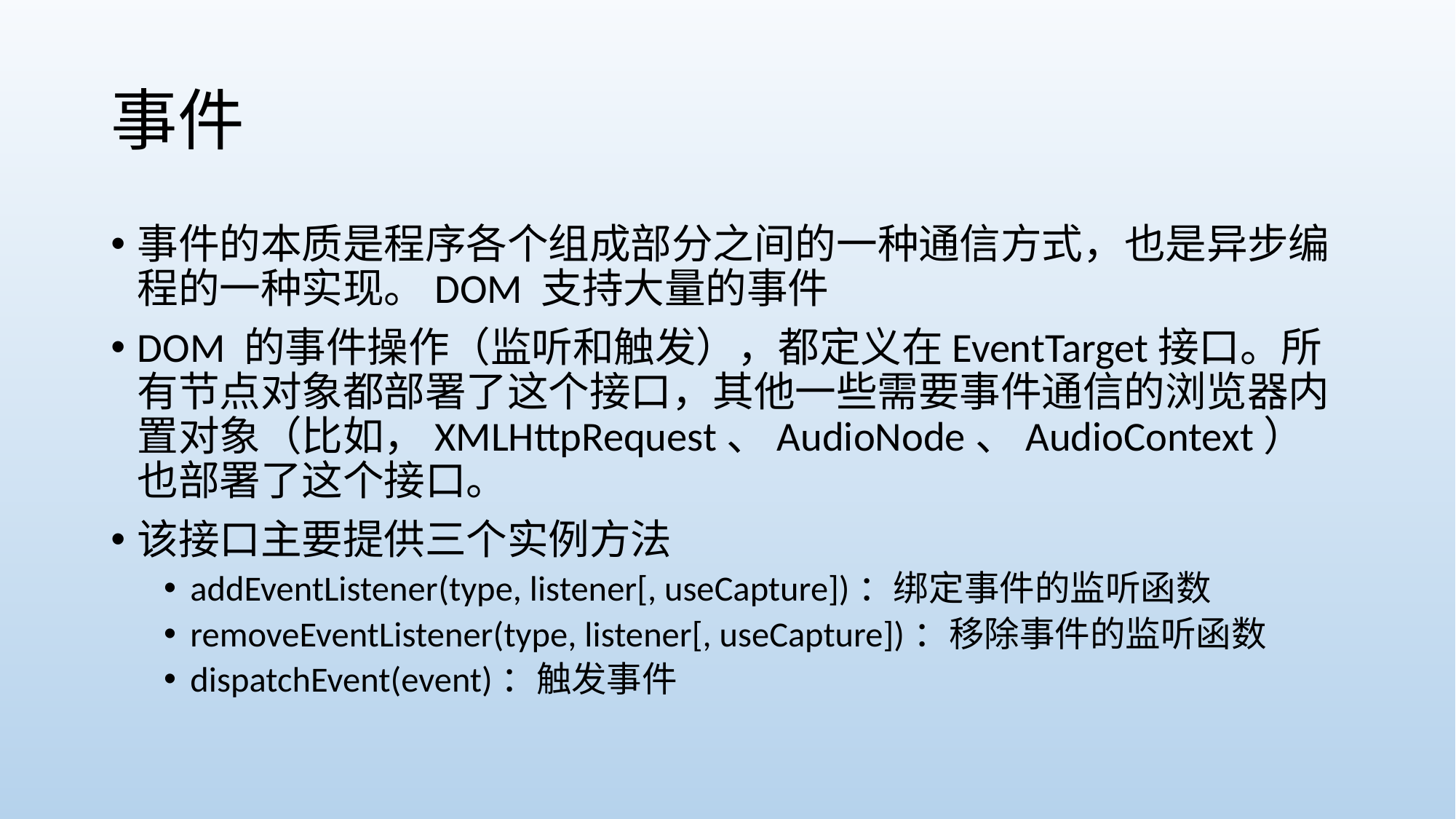

# 事件
事件的本质是程序各个组成部分之间的一种通信方式，也是异步编程的一种实现。DOM 支持大量的事件
DOM 的事件操作（监听和触发），都定义在EventTarget接口。所有节点对象都部署了这个接口，其他一些需要事件通信的浏览器内置对象（比如，XMLHttpRequest、AudioNode、AudioContext）也部署了这个接口。
该接口主要提供三个实例方法
addEventListener(type, listener[, useCapture])：绑定事件的监听函数
removeEventListener(type, listener[, useCapture])：移除事件的监听函数
dispatchEvent(event)：触发事件